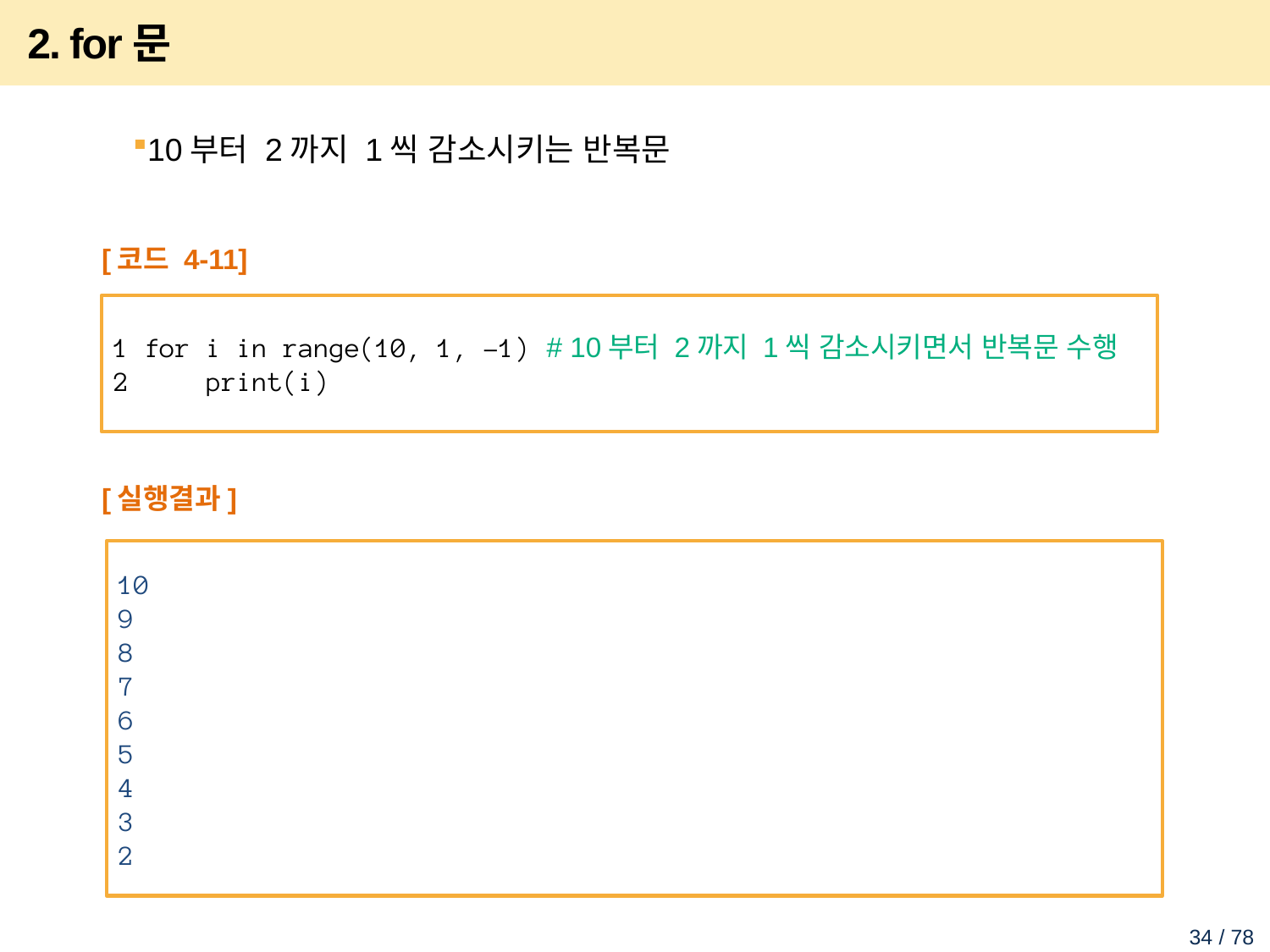

# 2. for문
10부터 2까지 1씩 감소시키는 반복문

[코드 4-11]
1 for i in range(10, 1, -1) # 10부터 2까지 1씩 감소시키면서 반복문 수행
2     print(i)
[실행결과]
10
9
8
7
6
5
4
3
2